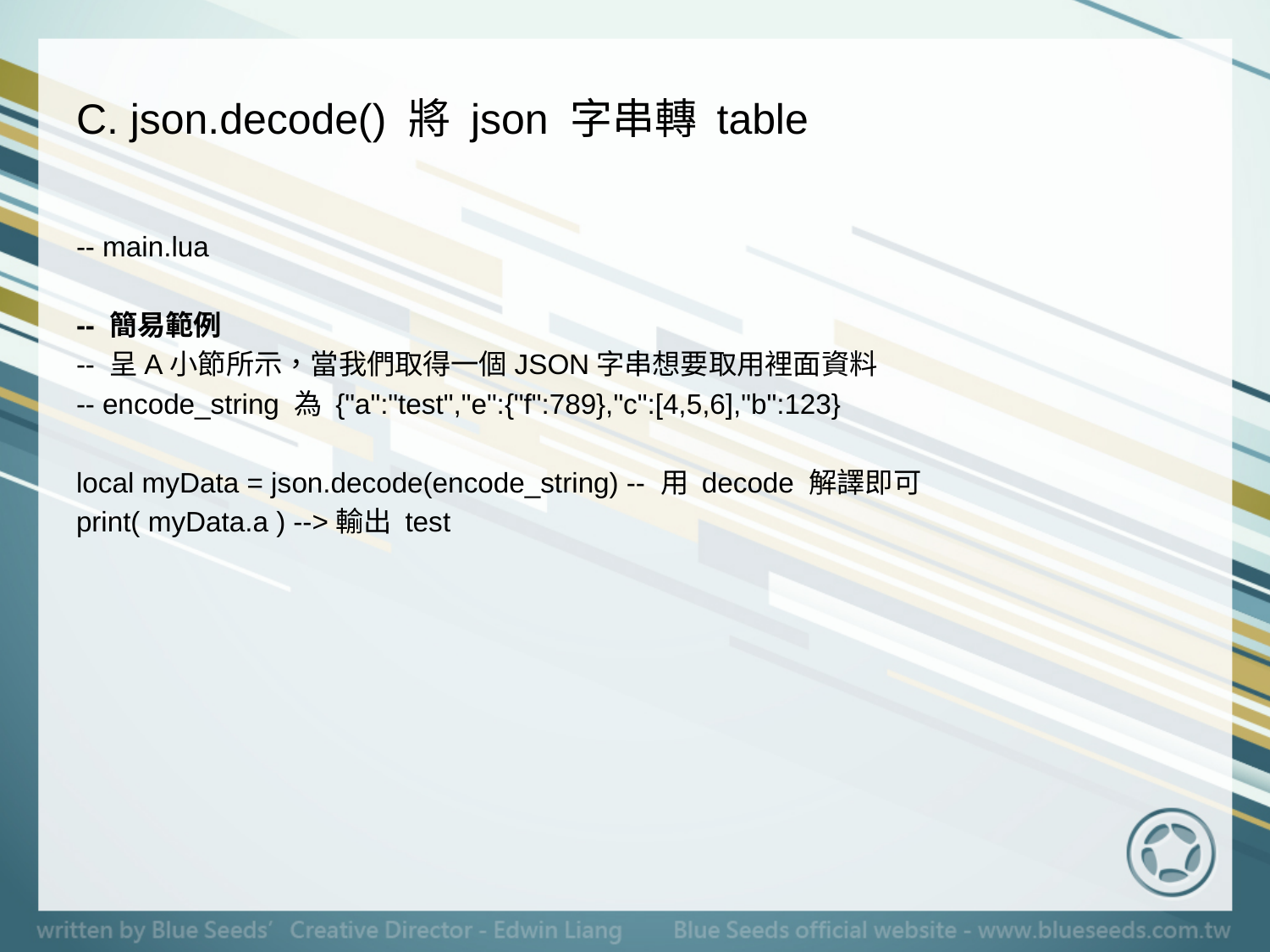

# C. json.decode() 將 json 字串轉 table
-- main.lua

-- 簡易範例
-- 呈A小節所示，當我們取得一個JSON字串想要取用裡面資料
-- encode_string 為 {"a":"test","e":{"f":789},"c":[4,5,6],"b":123}

local myData = json.decode(encode_string) -- 用 decode 解譯即可
print( myData.a ) -->輸出 test